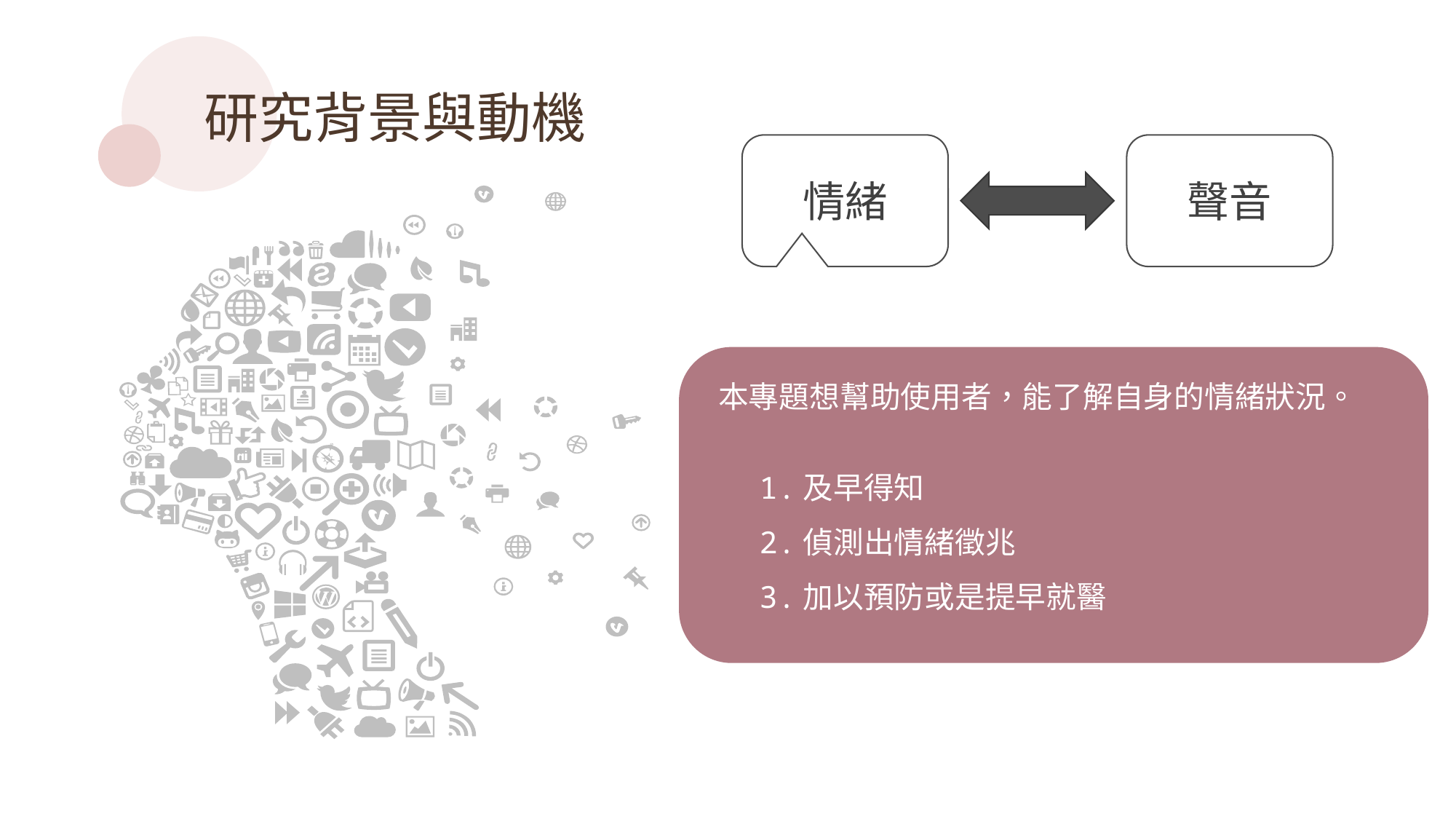

研究背景與動機

情緒
聲音

本專題想幫助使用者，能了解自身的情緒狀況。

1.及早得知
2.偵測出情緒徵兆
3.加以預防或是提早就醫